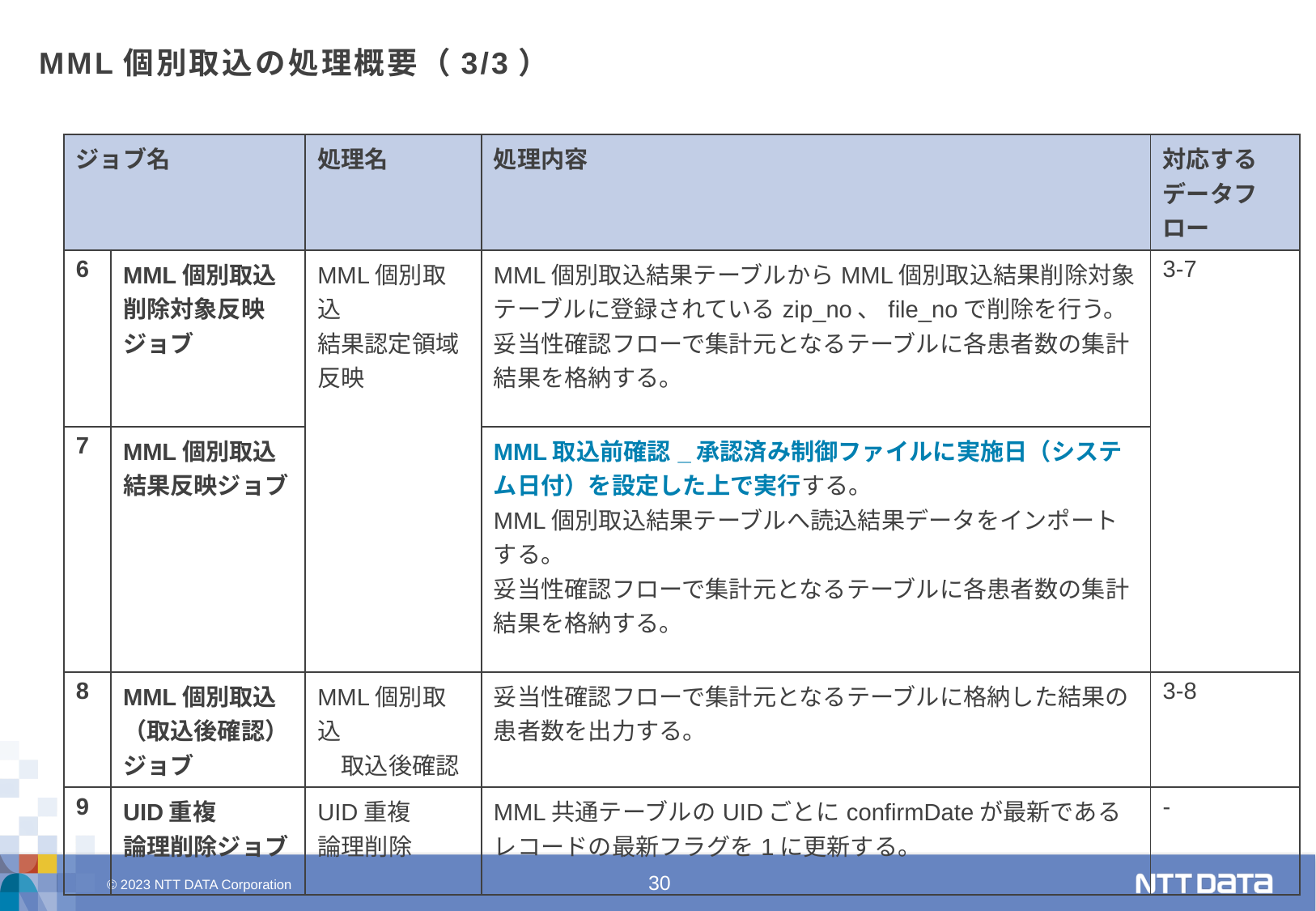

# MML個別取込の処理概要（3/3）
| ジョブ名 |  | 処理名 | 処理内容 | 対応する データフロー |
| --- | --- | --- | --- | --- |
| 6 | MML個別取込 削除対象反映 ジョブ | MML個別取込 結果認定領域 反映 | MML個別取込結果テーブルからMML個別取込結果削除対象テーブルに登録されているzip\_no、file\_noで削除を行う。 妥当性確認フローで集計元となるテーブルに各患者数の集計結果を格納する。 | 3-7 |
| 7 | MML個別取込 結果反映ジョブ |  | MML取込前確認\_承認済み制御ファイルに実施日（システム日付）を設定した上で実行する。 MML個別取込結果テーブルへ読込結果データをインポートする。 妥当性確認フローで集計元となるテーブルに各患者数の集計結果を格納する。 |  |
| 8 | MML個別取込 （取込後確認） ジョブ | MML個別取込 　取込後確認 | 妥当性確認フローで集計元となるテーブルに格納した結果の患者数を出力する。 | 3-8 |
| 9 | UID重複 論理削除ジョブ | UID重複 論理削除 | MML共通テーブルのUIDごとにconfirmDateが最新であるレコードの最新フラグを1に更新する。 | - |